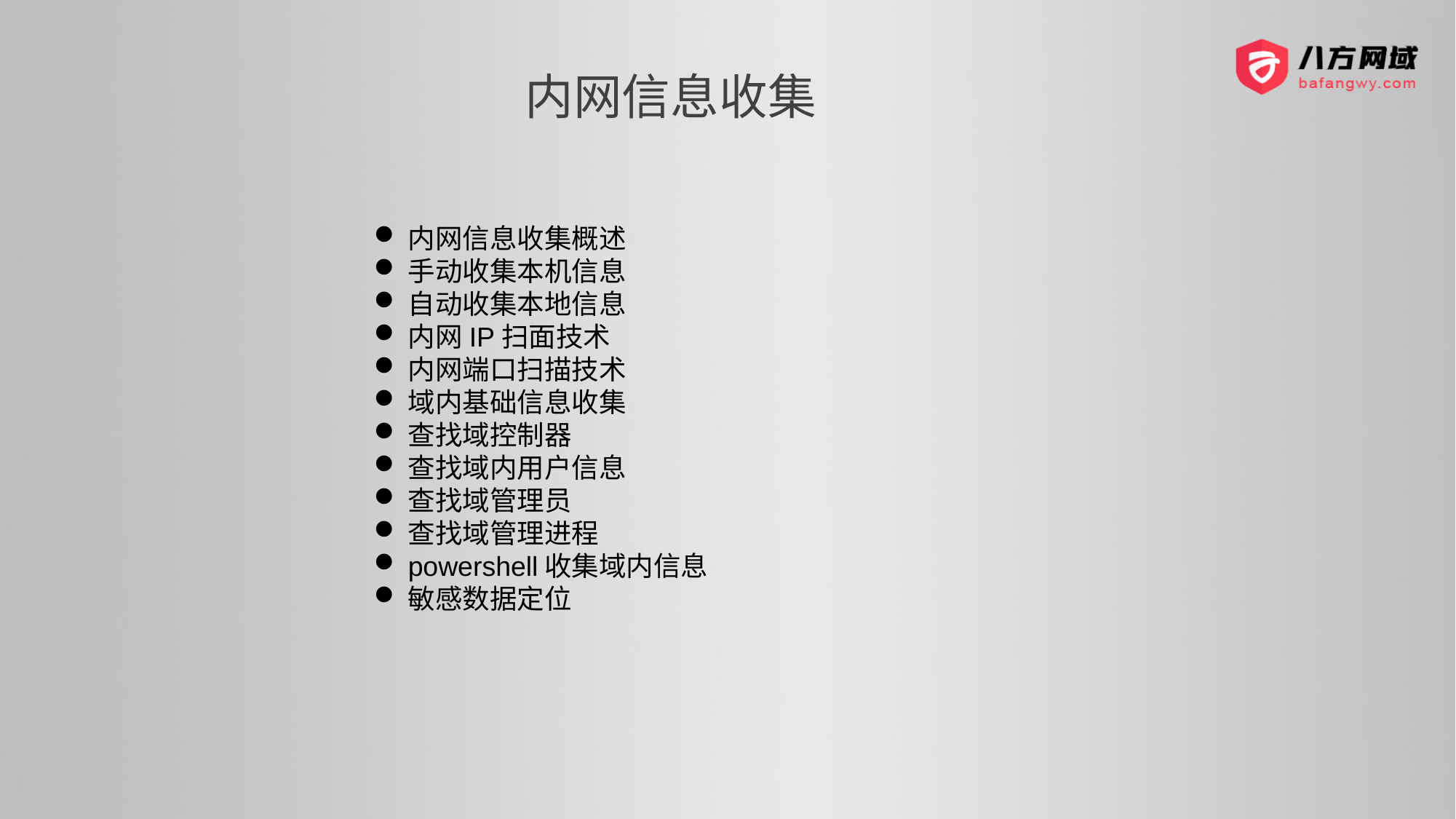

内网信息收集
内网信息收集概述
手动收集本机信息
自动收集本地信息
内网IP扫面技术
内网端口扫描技术
域内基础信息收集
查找域控制器
查找域内用户信息
查找域管理员
查找域管理进程
powershell收集域内信息
敏感数据定位